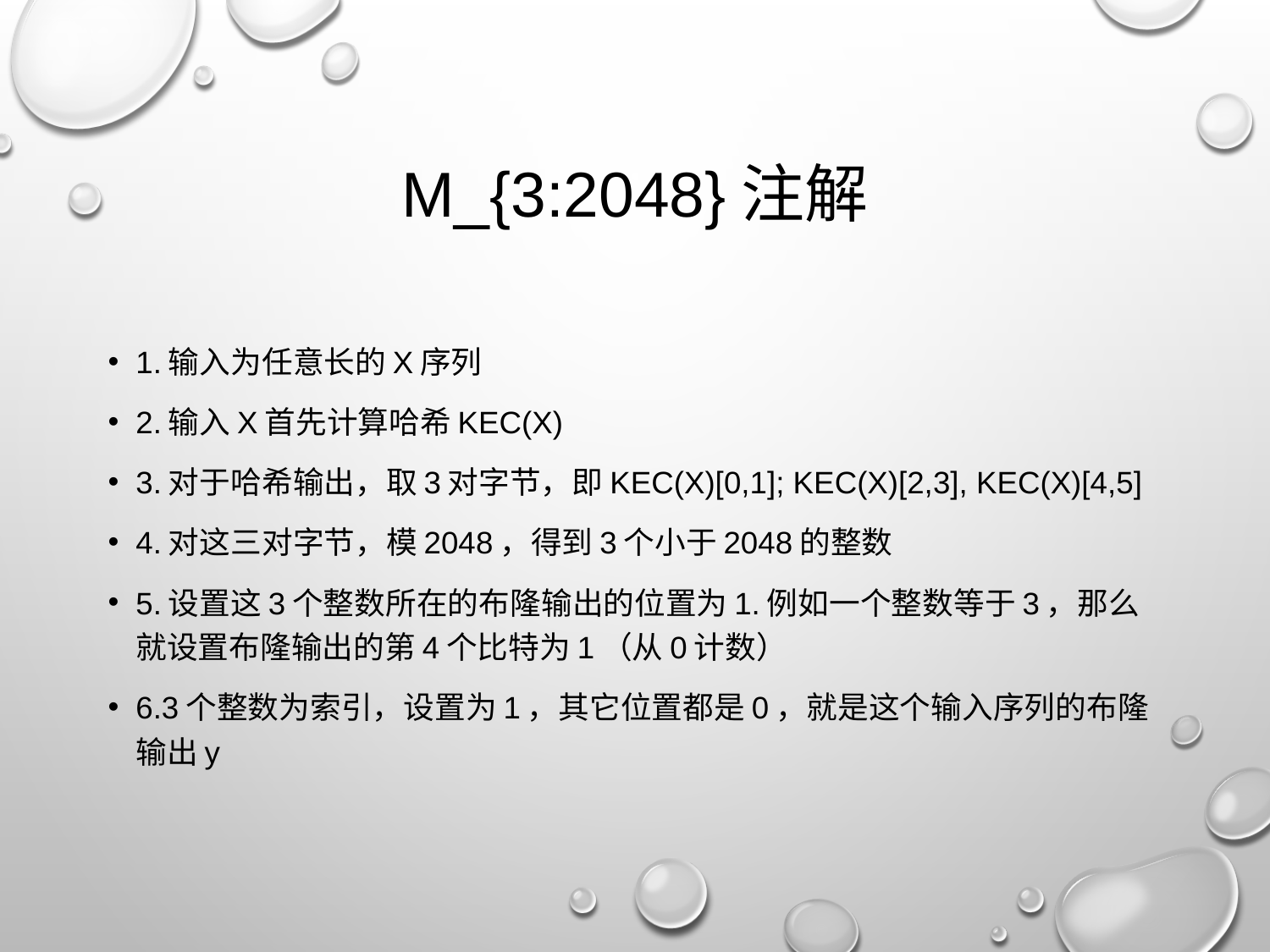

# M_{3:2048}注解
1.输入为任意长的X序列
2.输入X首先计算哈希KEC(X)
3.对于哈希输出，取3对字节，即KEC(X)[0,1]; KEC(X)[2,3], KEC(X)[4,5]
4.对这三对字节，模2048，得到3个小于2048的整数
5.设置这3个整数所在的布隆输出的位置为1.例如一个整数等于3，那么就设置布隆输出的第4个比特为1（从0计数）
6.3个整数为索引，设置为1，其它位置都是0，就是这个输入序列的布隆输出y